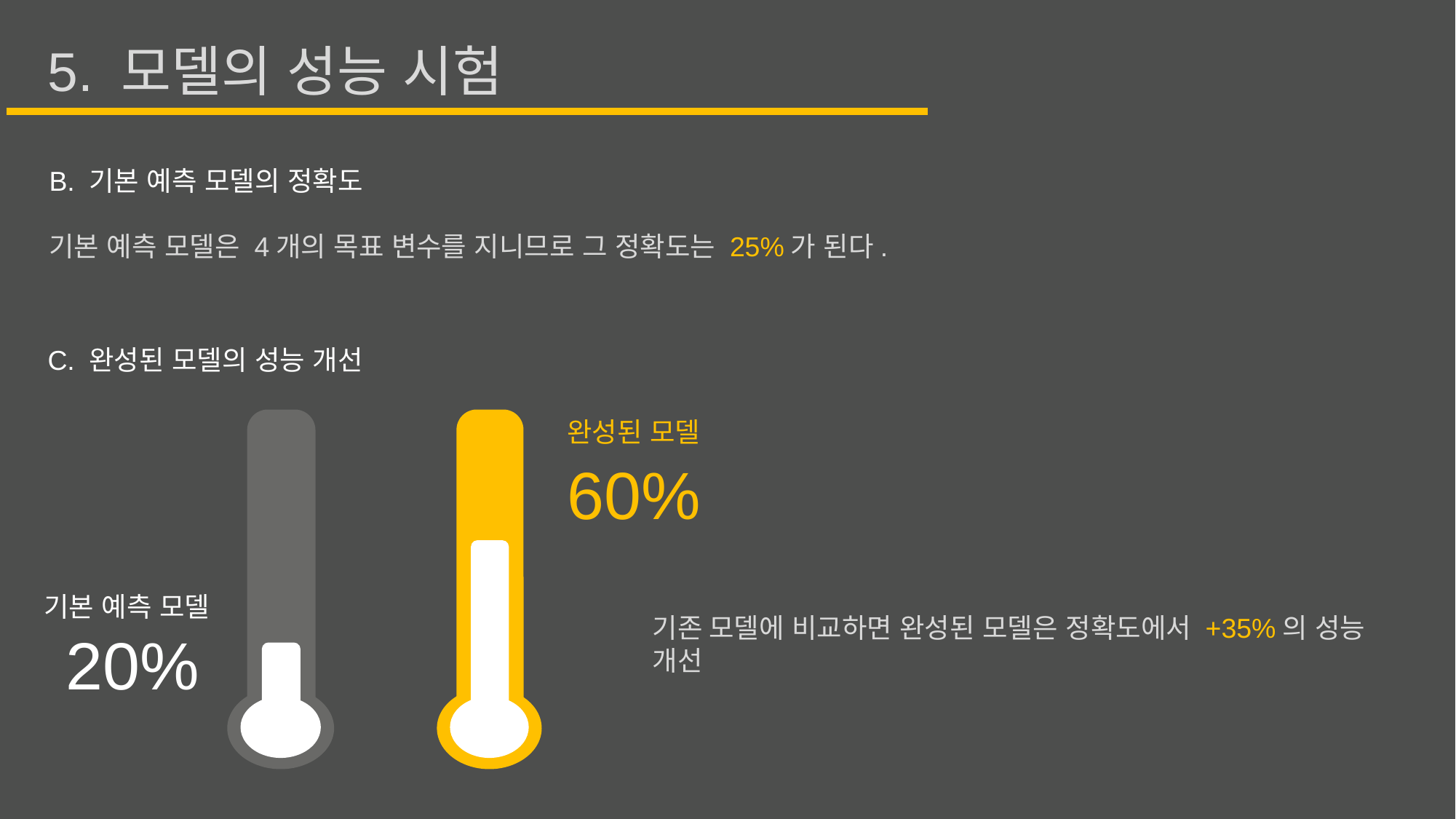

5. 모델의 성능 시험

B. 기본 예측 모델의 정확도

기본 예측 모델은 4개의 목표 변수를 지니므로 그 정확도는 25%가 된다.
C. 완성된 모델의 성능 개선

완성된 모델
60%
기본 예측 모델
기존 모델에 비교하면 완성된 모델은 정확도에서 +35%의 성능 개선
20%